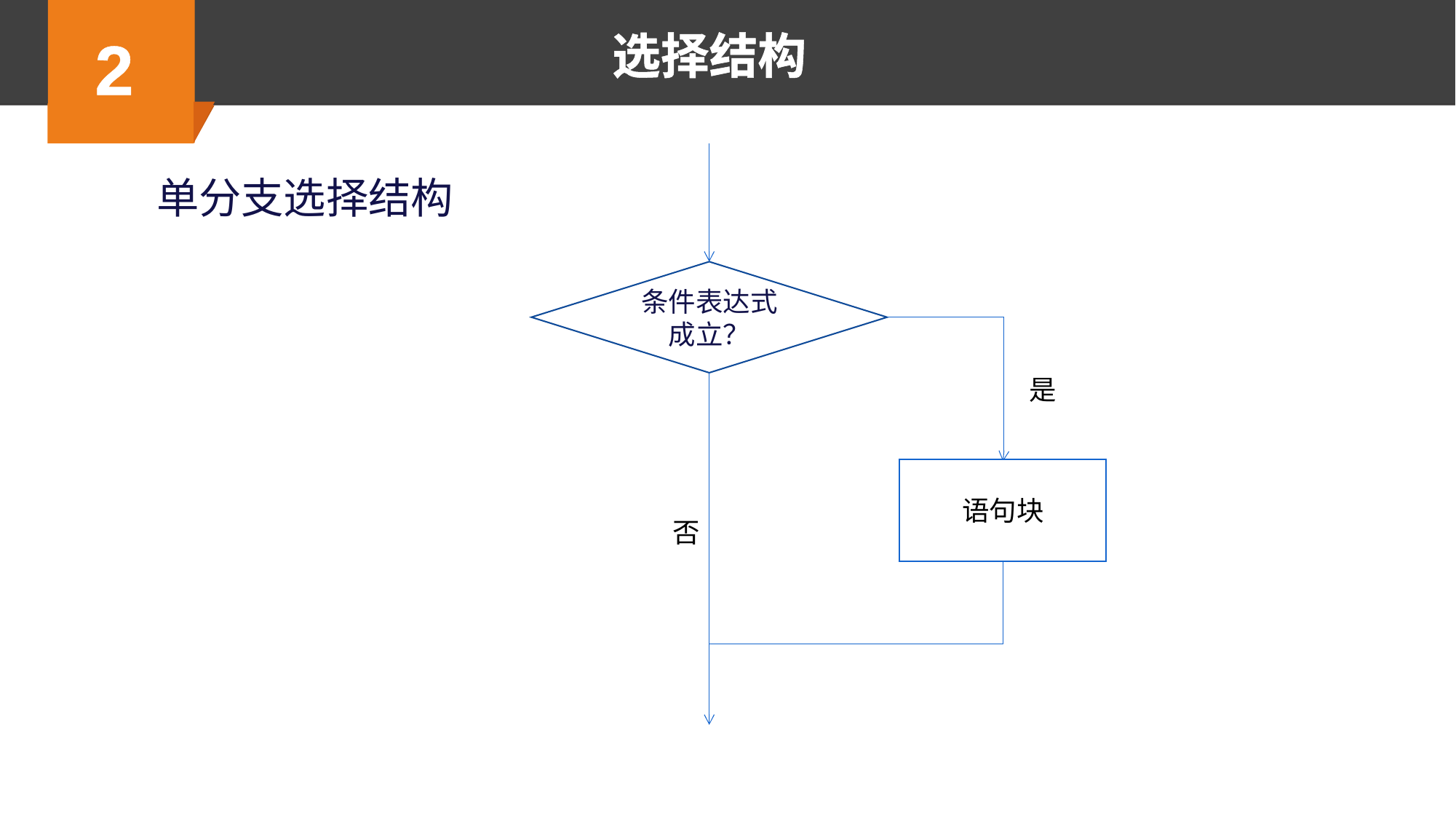

2
选择结构
条件表达式成立？
是
语句块
单分支选择结构
否